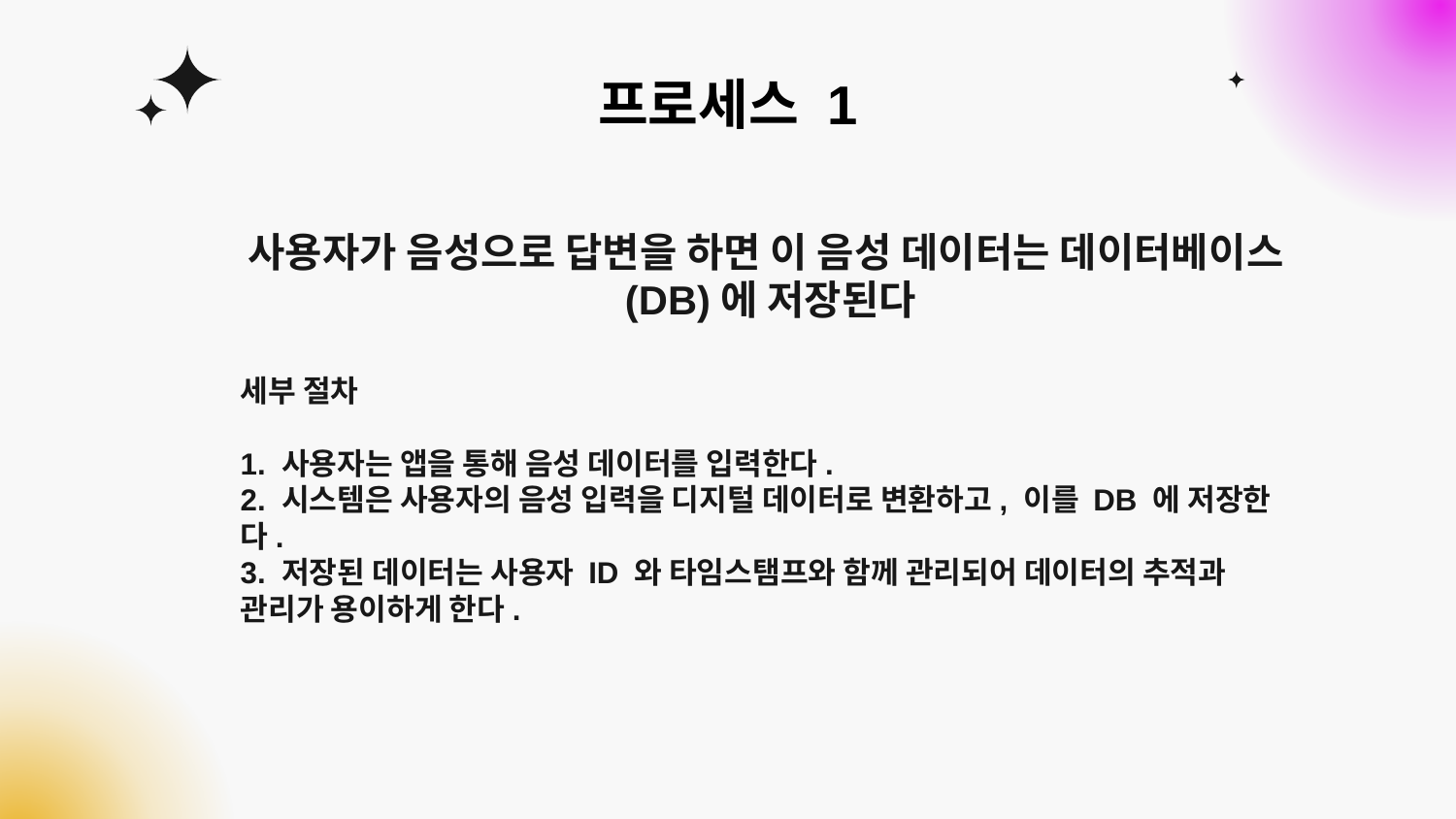

# 프로세스 1

사용자가 음성으로 답변을 하면 이 음성 데이터는 데이터베이스(DB)에 저장된다

세부 절차

1. 사용자는 앱을 통해 음성 데이터를 입력한다.
2. 시스템은 사용자의 음성 입력을 디지털 데이터로 변환하고, 이를 DB 에 저장한다.
3. 저장된 데이터는 사용자 ID 와 타임스탬프와 함께 관리되어 데이터의 추적과 관리가 용이하게 한다.